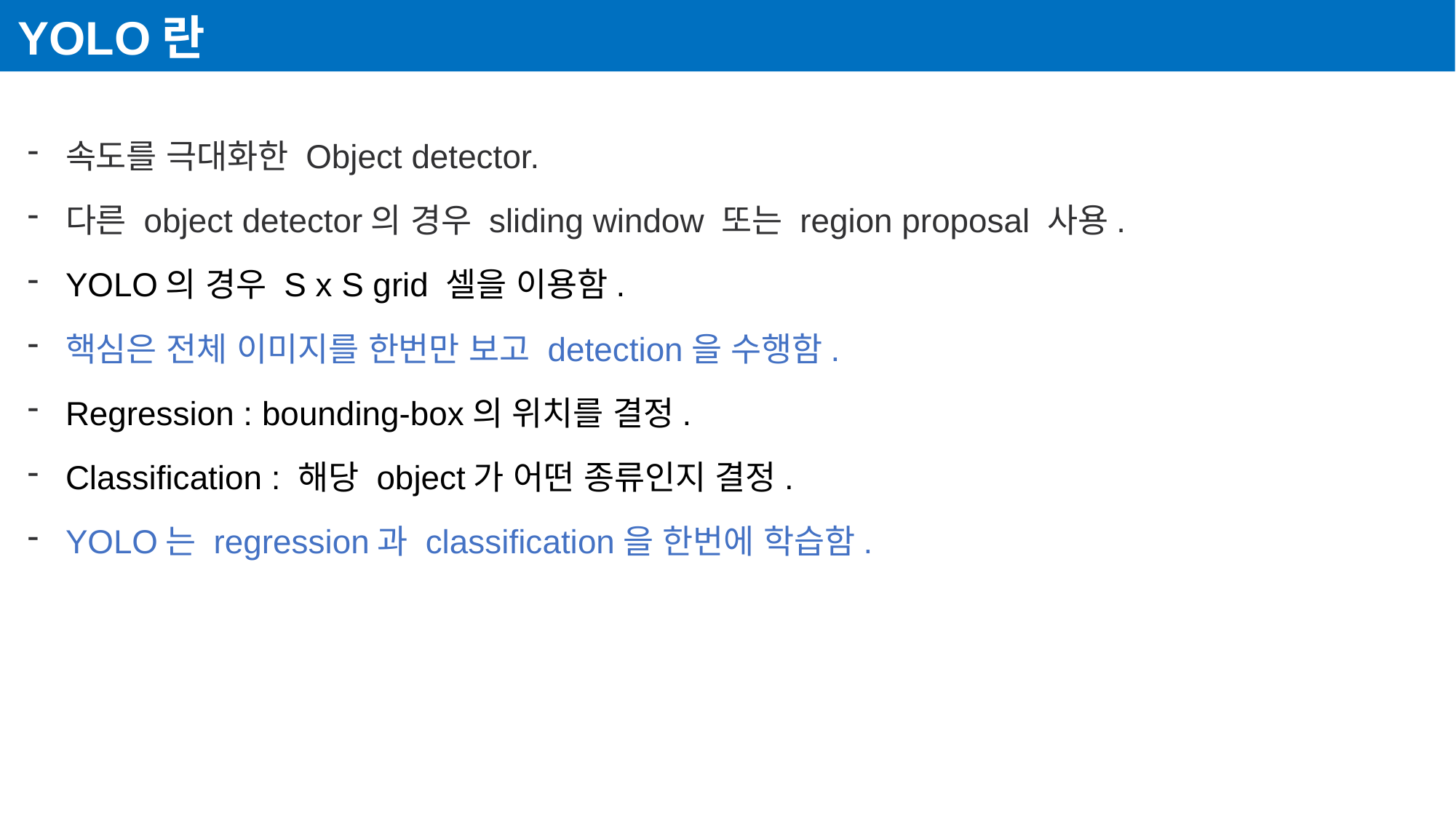

YOLO란
속도를 극대화한 Object detector.
다른 object detector의 경우 sliding window 또는 region proposal 사용.
YOLO의 경우 S x S grid 셀을 이용함.
핵심은 전체 이미지를 한번만 보고 detection을 수행함.
Regression : bounding-box의 위치를 결정.
Classification : 해당 object가 어떤 종류인지 결정.
YOLO는 regression과 classification을 한번에 학습함.